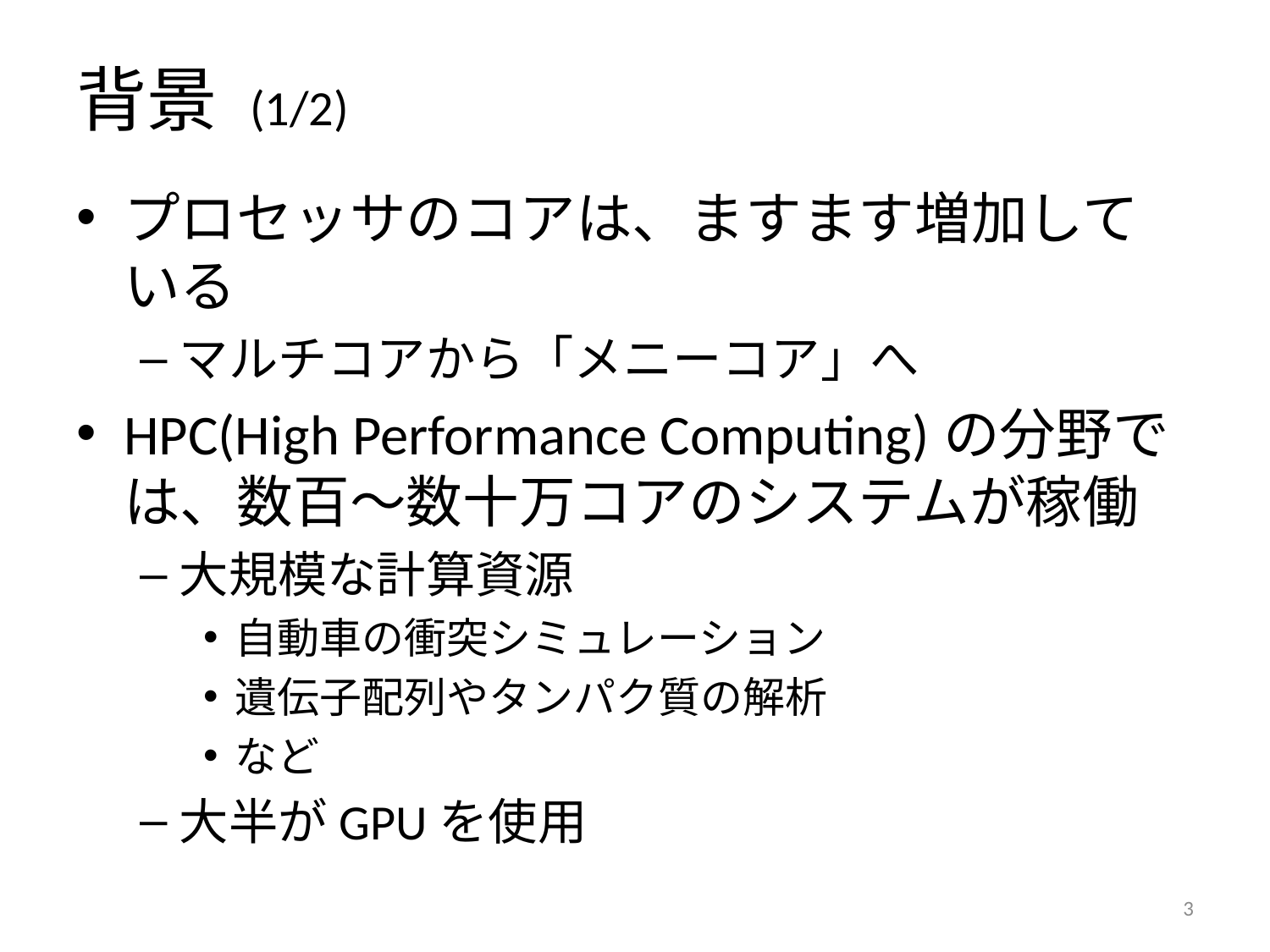

# 背景 (1/2)
プロセッサのコアは、ますます増加している
マルチコアから「メニーコア」へ
HPC(High Performance Computing)の分野では、数百〜数十万コアのシステムが稼働
大規模な計算資源
自動車の衝突シミュレーション
遺伝子配列やタンパク質の解析
など
大半がGPUを使用
3